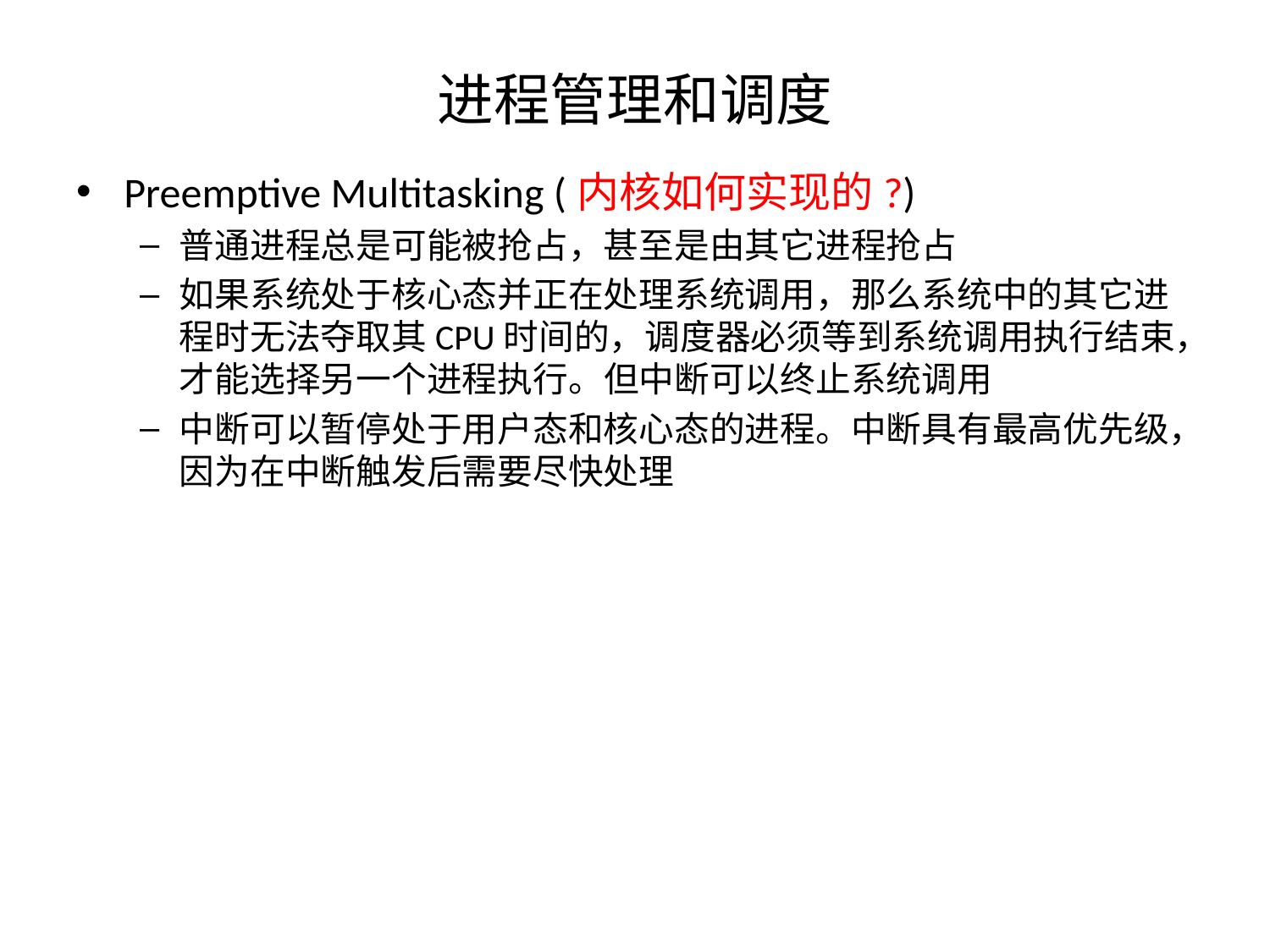

# 进程管理和调度
Preemptive Multitasking (内核如何实现的?)
普通进程总是可能被抢占，甚至是由其它进程抢占
如果系统处于核心态并正在处理系统调用，那么系统中的其它进程时无法夺取其CPU时间的，调度器必须等到系统调用执行结束，才能选择另一个进程执行。但中断可以终止系统调用
中断可以暂停处于用户态和核心态的进程。中断具有最高优先级，因为在中断触发后需要尽快处理